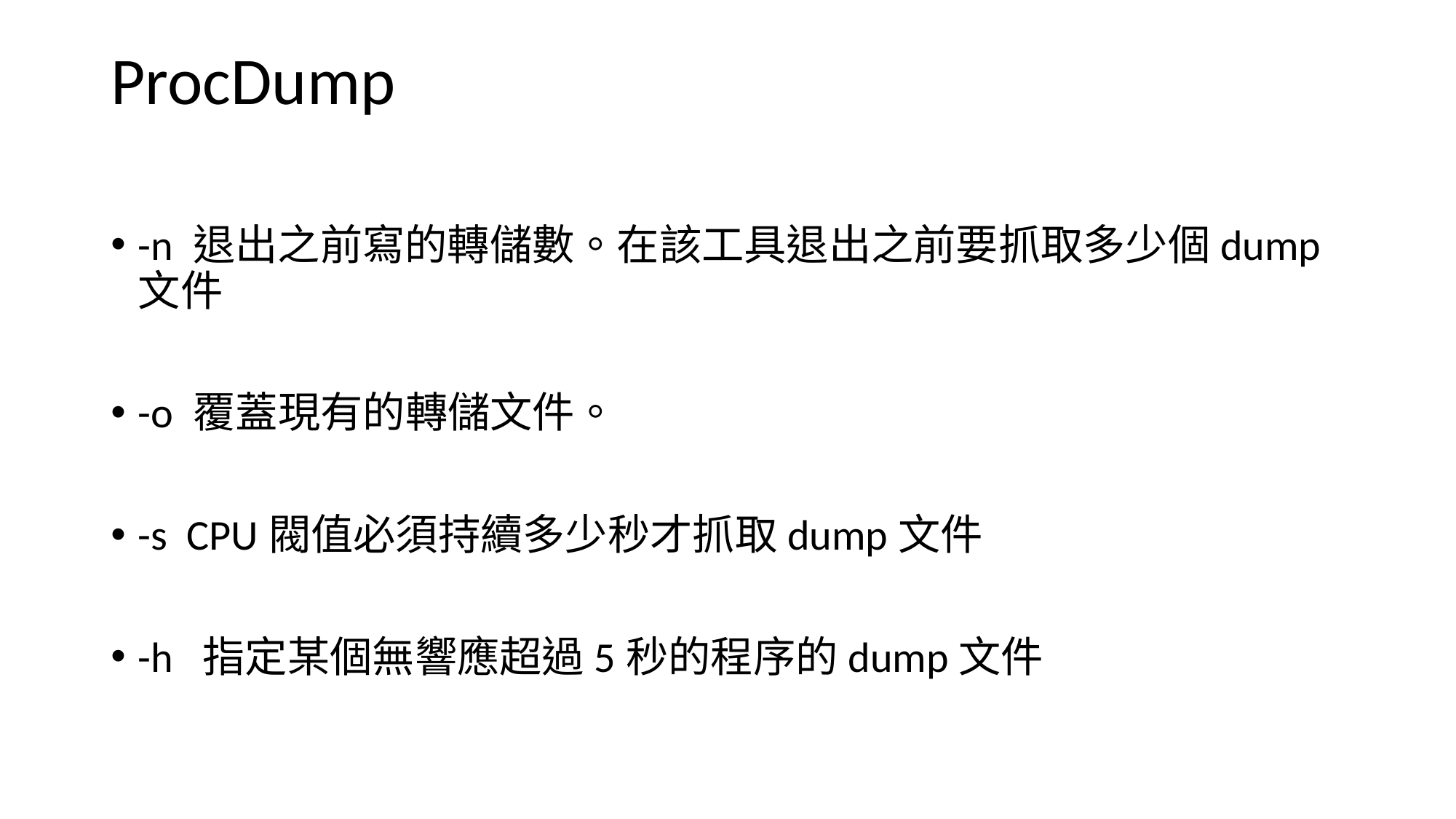

# ProcDump
-n 退出之前寫的轉儲數。在該工具退出之前要抓取多少個dump文件

-o 覆蓋現有的轉儲文件。

-s  CPU閥值必須持續多少秒才抓取dump文件

-h  指定某個無響應超過5秒的程序的dump文件